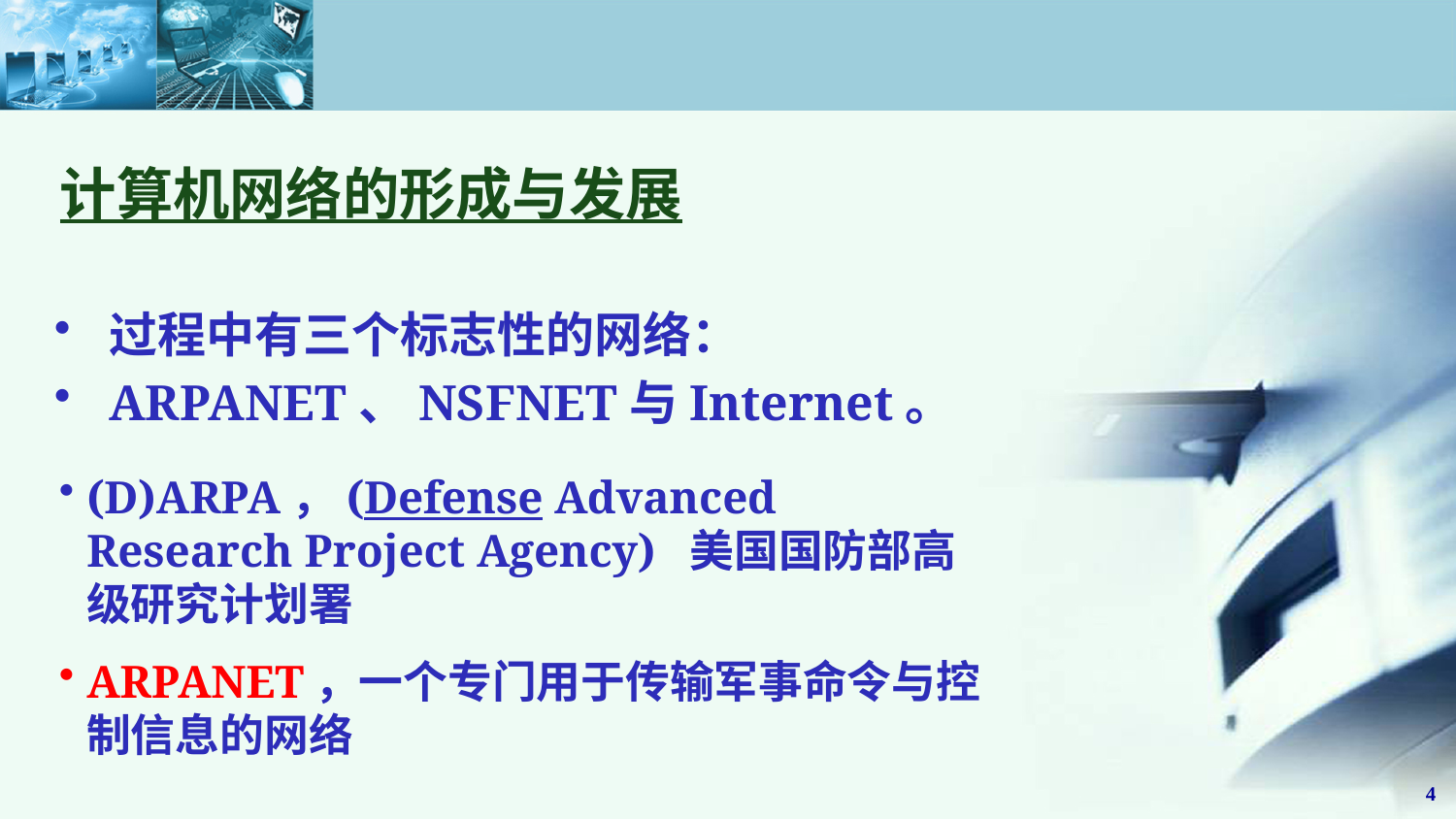

计算机网络的形成与发展
过程中有三个标志性的网络：
ARPANET、NSFNET与Internet。
(D)ARPA，(Defense Advanced Research Project Agency)  美国国防部高级研究计划署
ARPANET，一个专门用于传输军事命令与控制信息的网络
4